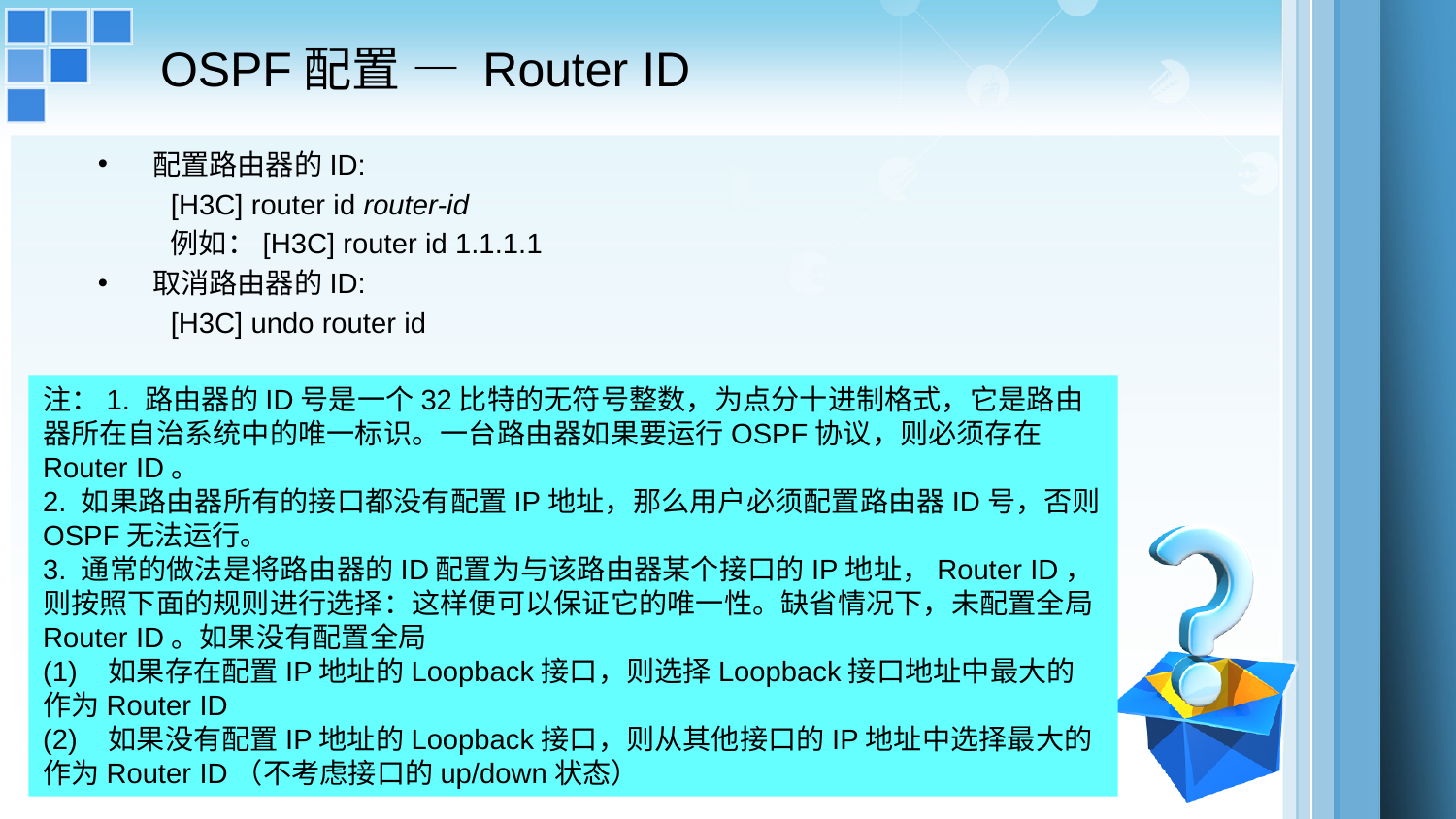

OSPF配置 — Router ID
配置路由器的ID:
[H3C] router id router-id
例如：[H3C] router id 1.1.1.1
取消路由器的ID:
[H3C] undo router id

注：1. 路由器的ID号是一个32比特的无符号整数，为点分十进制格式，它是路由器所在自治系统中的唯一标识。一台路由器如果要运行OSPF协议，则必须存在Router ID。
2. 如果路由器所有的接口都没有配置IP地址，那么用户必须配置路由器ID号，否则OSPF无法运行。
3. 通常的做法是将路由器的ID配置为与该路由器某个接口的IP地址，Router ID，则按照下面的规则进行选择：这样便可以保证它的唯一性。缺省情况下，未配置全局Router ID。如果没有配置全局
(1)   如果存在配置IP地址的Loopback接口，则选择Loopback接口地址中最大的作为Router ID
(2)   如果没有配置IP地址的Loopback接口，则从其他接口的IP地址中选择最大的作为Router ID（不考虑接口的up/down状态）